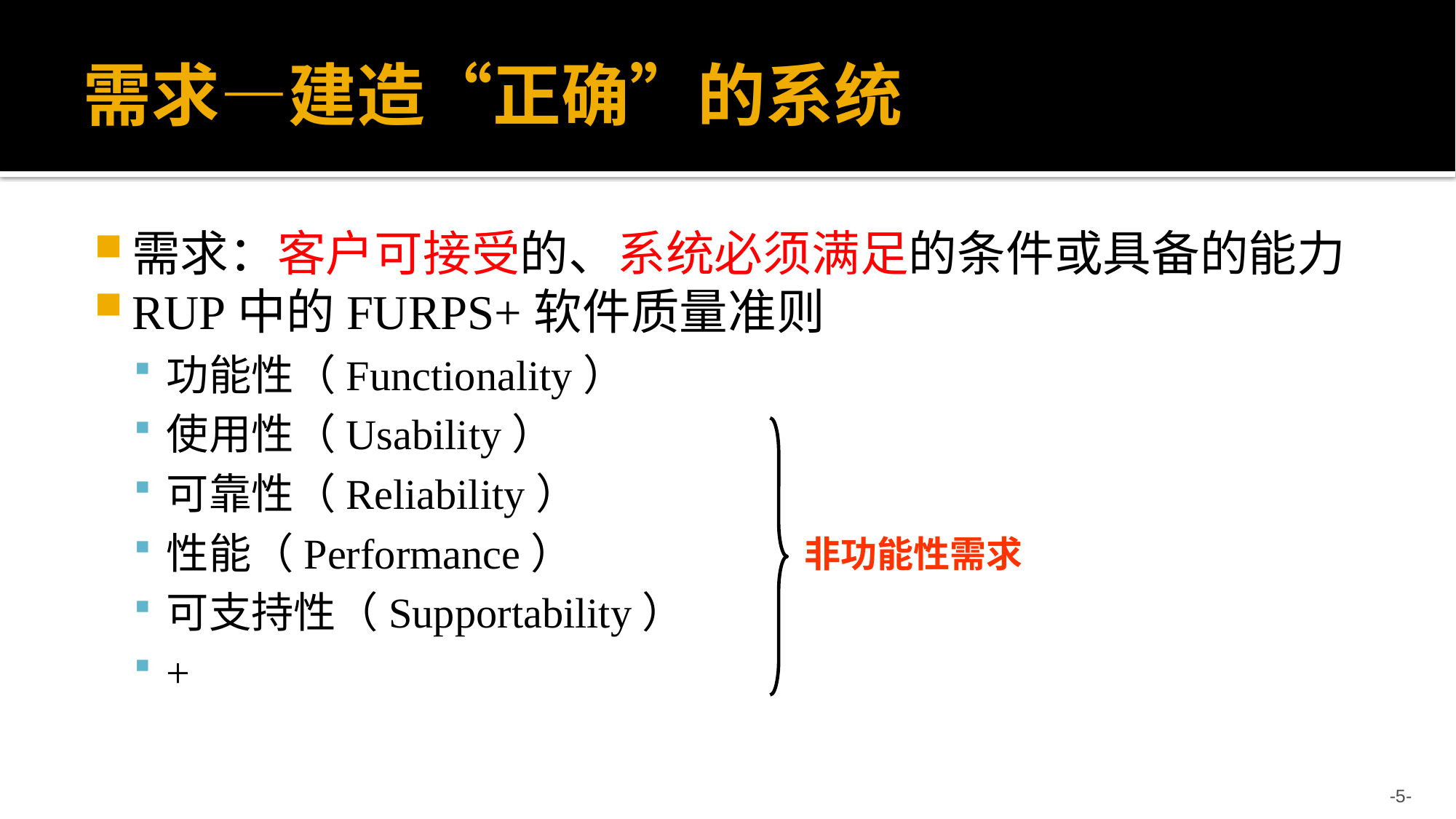

# 需求—建造“正确”的系统
需求：客户可接受的、系统必须满足的条件或具备的能力
RUP中的FURPS+软件质量准则
功能性（Functionality）
使用性（Usability）
可靠性（Reliability）
性能（Performance）
可支持性（Supportability）
+

非功能性需求
-5-